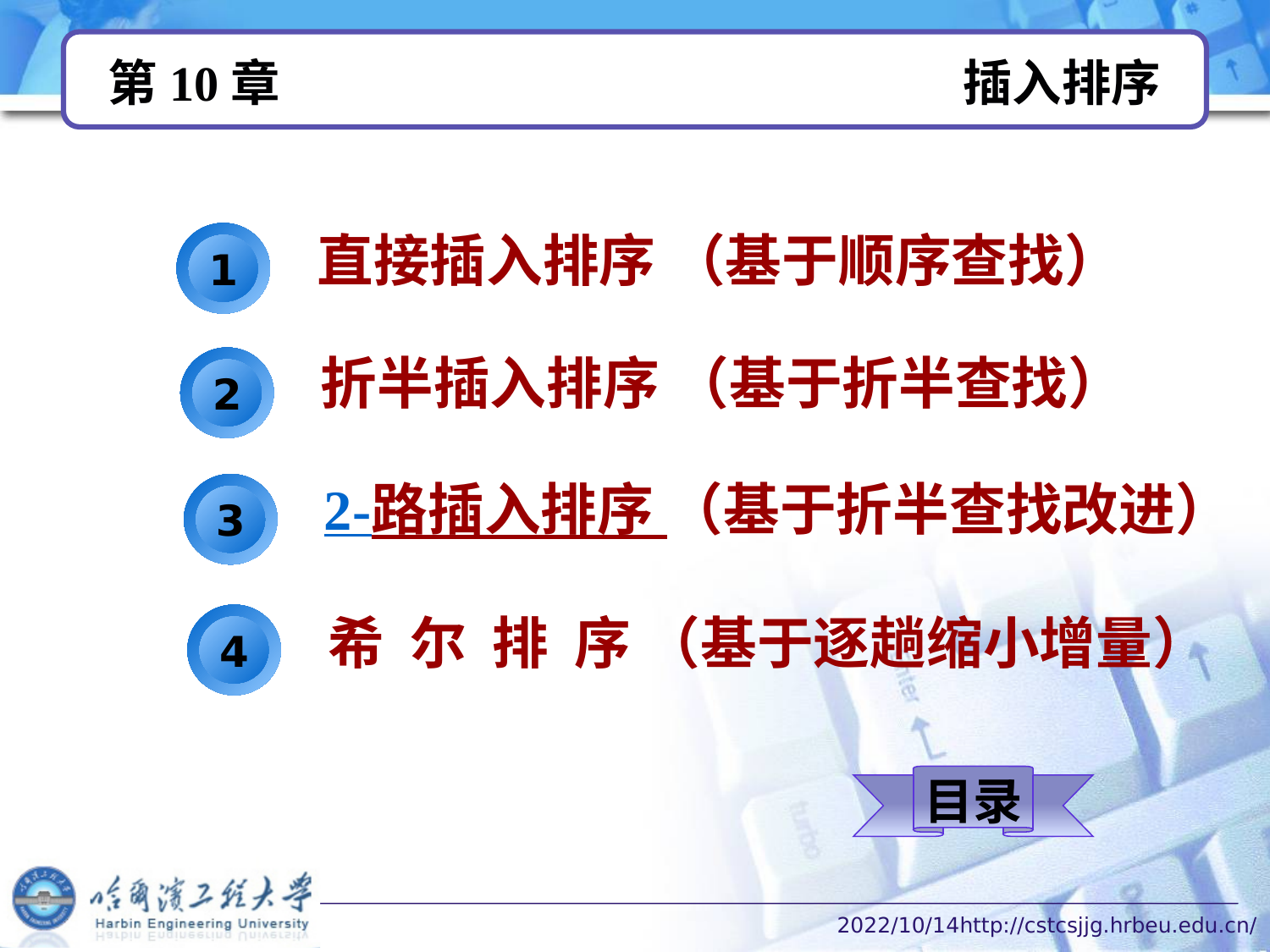

# 第10章                                                             插入排序

1
直接插入排序 （基于顺序查找）

2
折半插入排序 （基于折半查找）

3
2-路插入排序 （基于折半查找改进）

4
希  尔  排  序 （基于逐趟缩小增量）
目录
2022/10/14http://cstcsjjg.hrbeu.edu.cn/